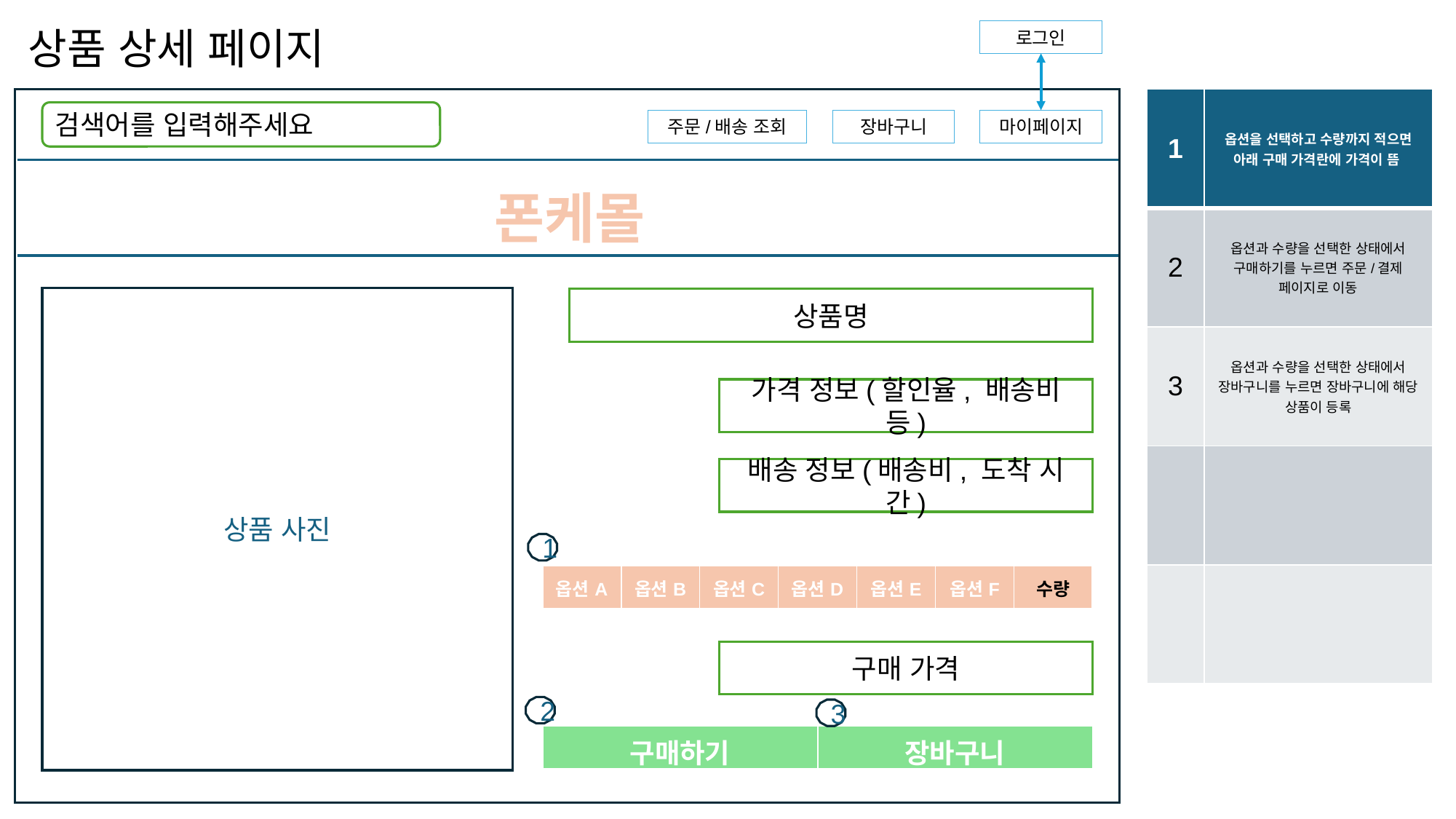

상품 상세 페이지
로그인

| 1 | 옵션을 선택하고 수량까지 적으면 아래 구매 가격란에 가격이 뜸 |
| --- | --- |
| 2 | 옵션과 수량을 선택한 상태에서 구매하기를 누르면 주문/결제 페이지로 이동 |
| 3 | 옵션과 수량을 선택한 상태에서 장바구니를 누르면 장바구니에 해당 상품이 등록 |
|  |  |
|  |  |
검색어를 입력해주세요
주문/배송 조회
장바구니
마이페이지
폰케몰
상품 사진
상품명
가격 정보(할인율, 배송비 등)
배송 정보(배송비, 도착 시간)
1
| 옵션A | 옵션B | 옵션C | 옵션D | 옵션E | 옵션F | 수량 |
| --- | --- | --- | --- | --- | --- | --- |
구매 가격
2
3
| 구매하기 | 장바구니 |
| --- | --- |